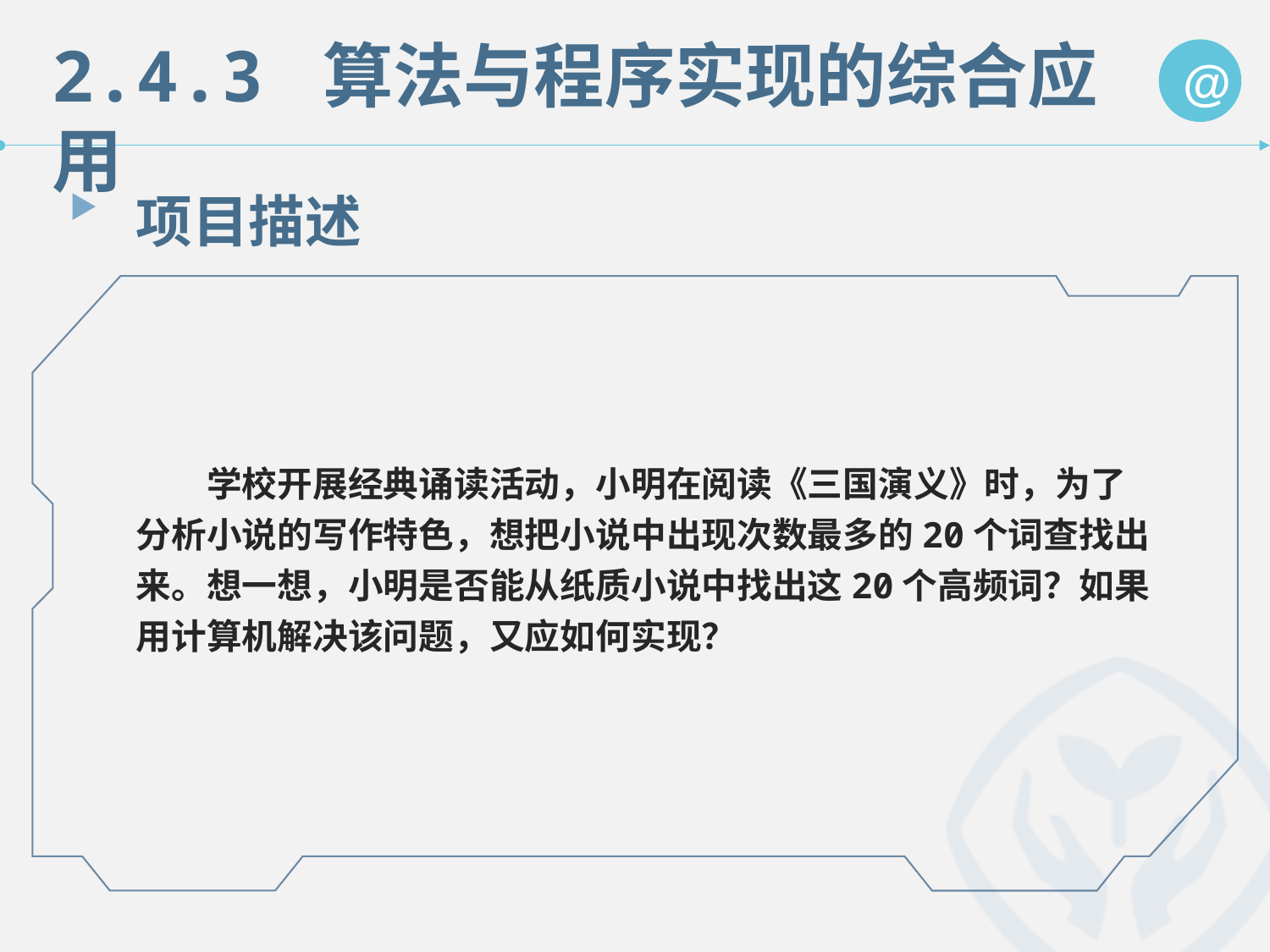

2.4.3 算法与程序实现的综合应用
@
项目描述

　　学校开展经典诵读活动，小明在阅读《三国演义》时，为了分析小说的写作特色，想把小说中出现次数最多的20个词查找出来。想一想，小明是否能从纸质小说中找出这20个高频词？如果用计算机解决该问题，又应如何实现？